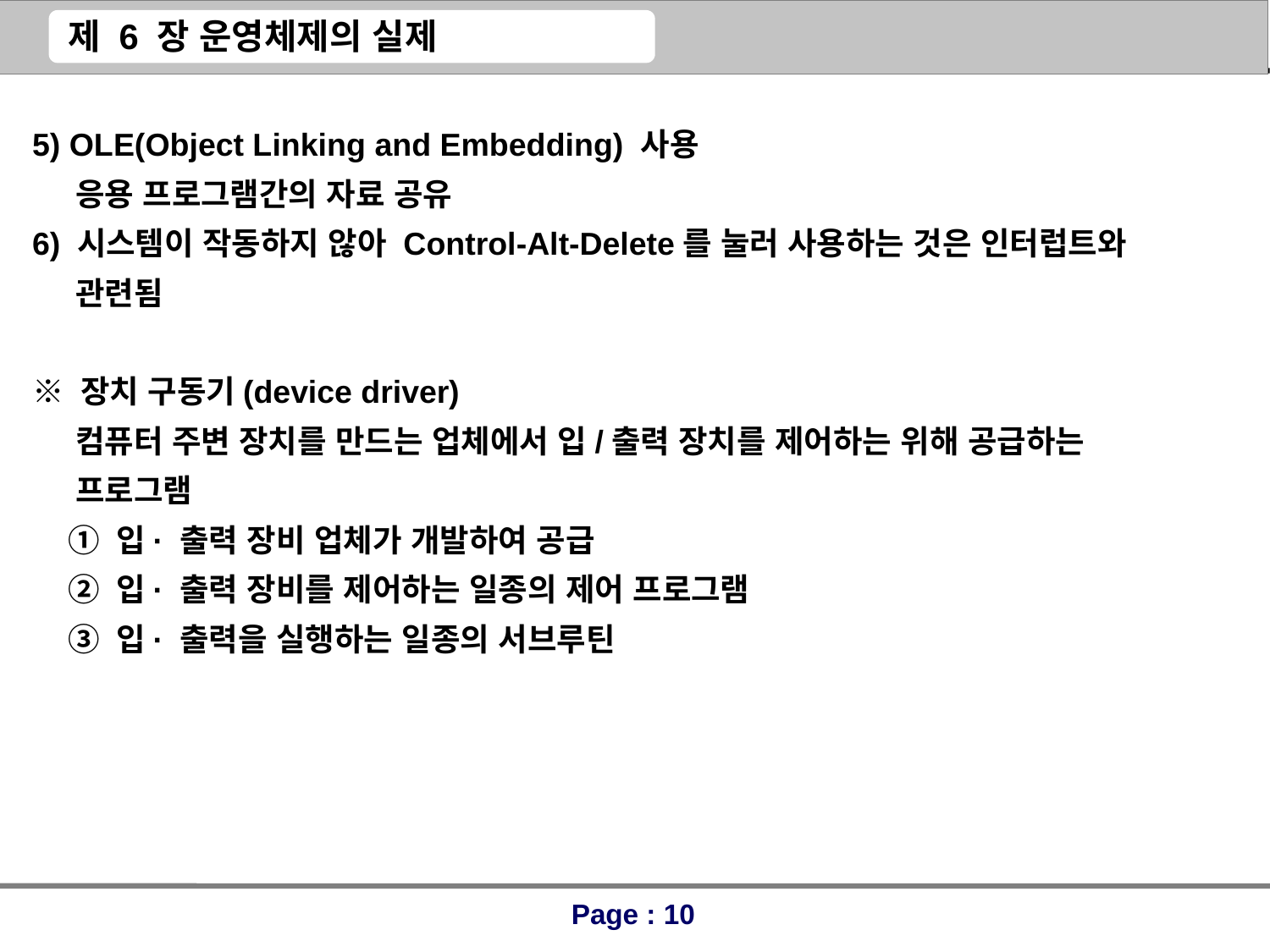

5) OLE(Object Linking and Embedding) 사용
    응용 프로그램간의 자료 공유
6) 시스템이 작동하지 않아 Control-Alt-Delete를 눌러 사용하는 것은 인터럽트와
    관련됨

※ 장치 구동기(device driver)
    컴퓨터 주변 장치를 만드는 업체에서 입/출력 장치를 제어하는 위해 공급하는
    프로그램
    ① 입· 출력 장비 업체가 개발하여 공급
    ② 입· 출력 장비를 제어하는 일종의 제어 프로그램
    ③ 입· 출력을 실행하는 일종의 서브루틴
Page : 10